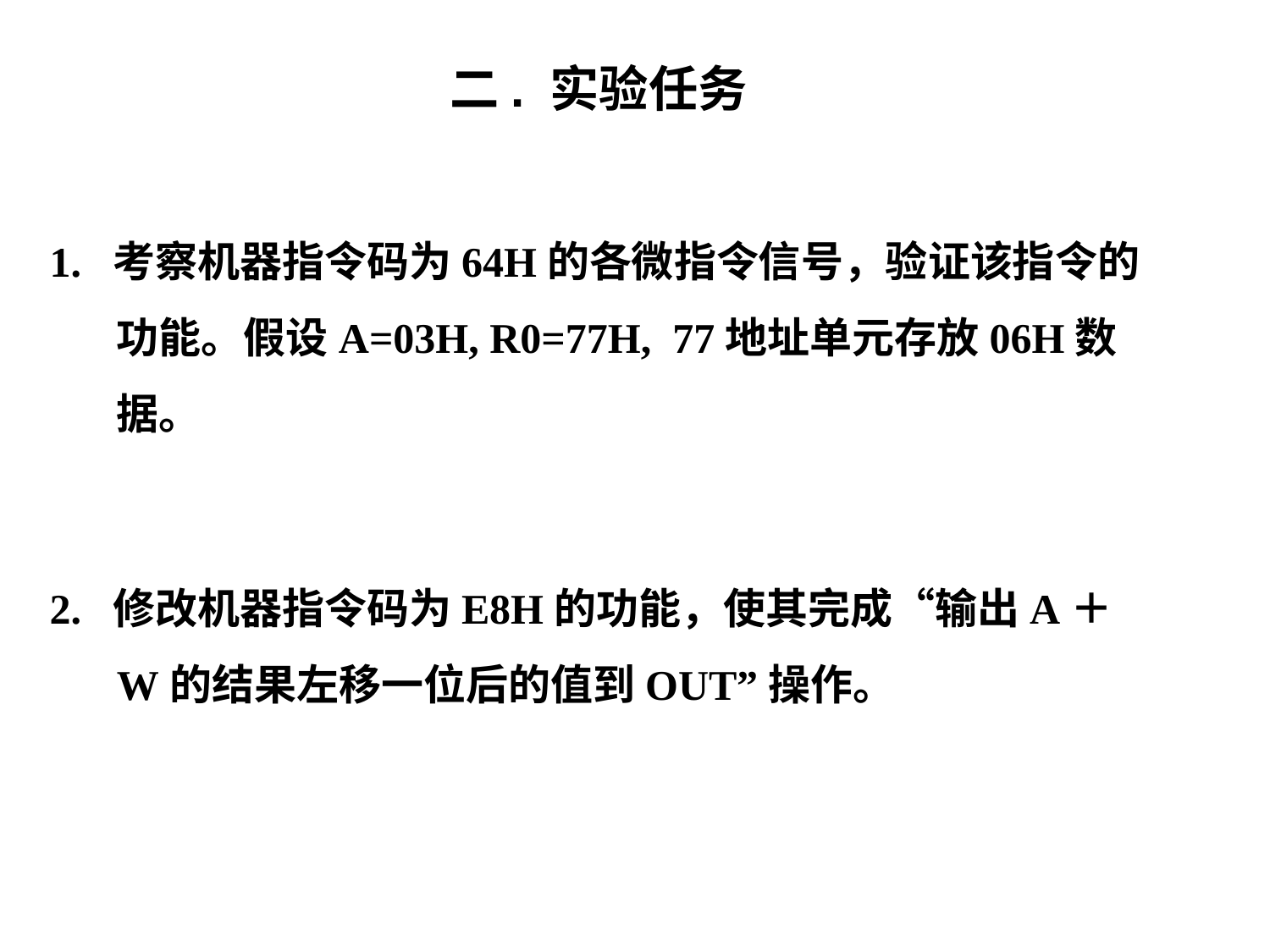

二. 实验任务

1.  考察机器指令码为64H的各微指令信号，验证该指令的功能。假设A=03H, R0=77H,  77地址单元存放06H数据。

2.  修改机器指令码为E8H的功能，使其完成“输出A＋W的结果左移一位后的值到OUT”操作。